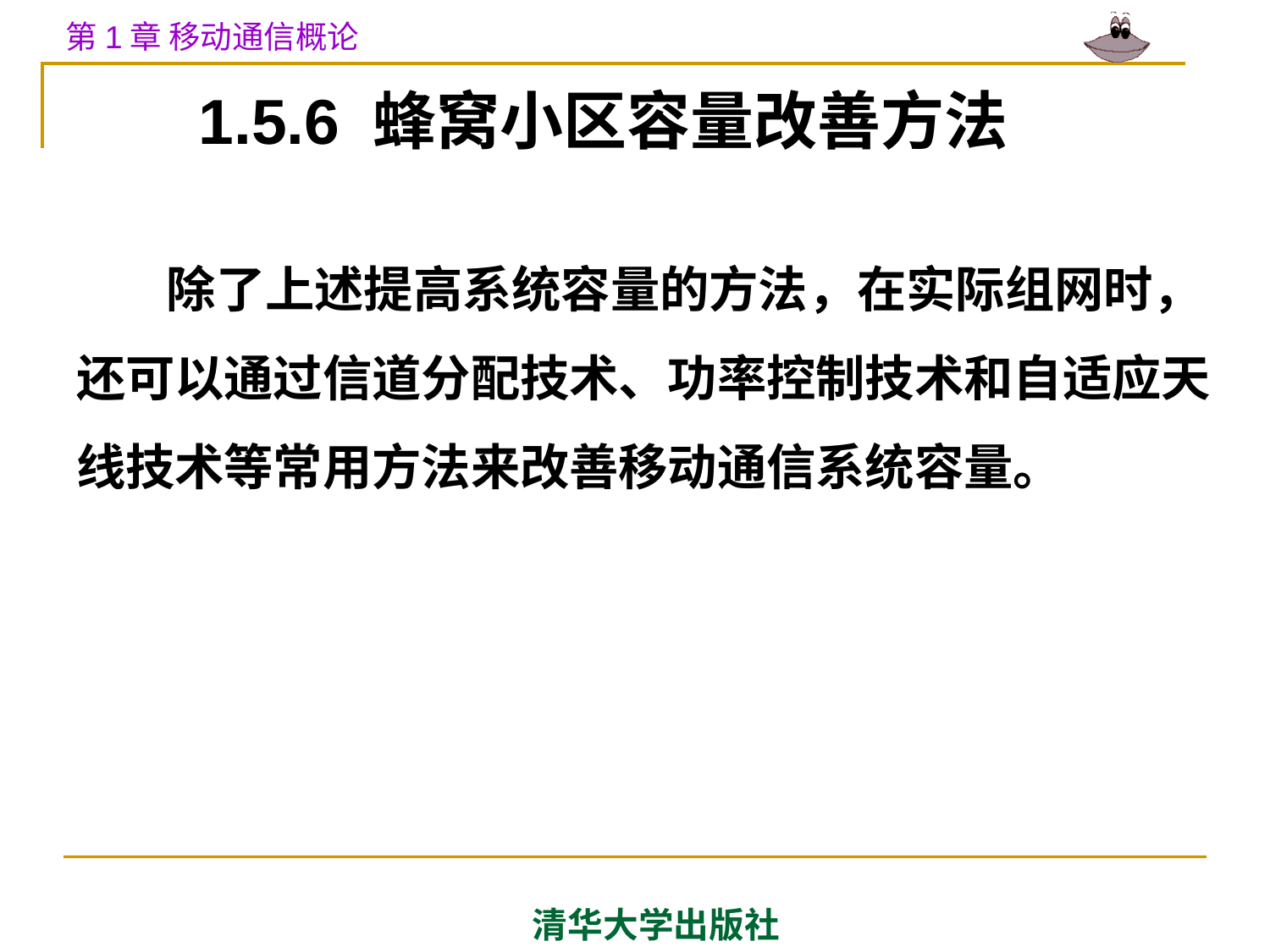

# 1.5.6 蜂窝小区容量改善方法
       除了上述提高系统容量的方法，在实际组网时，还可以通过信道分配技术、功率控制技术和自适应天线技术等常用方法来改善移动通信系统容量。